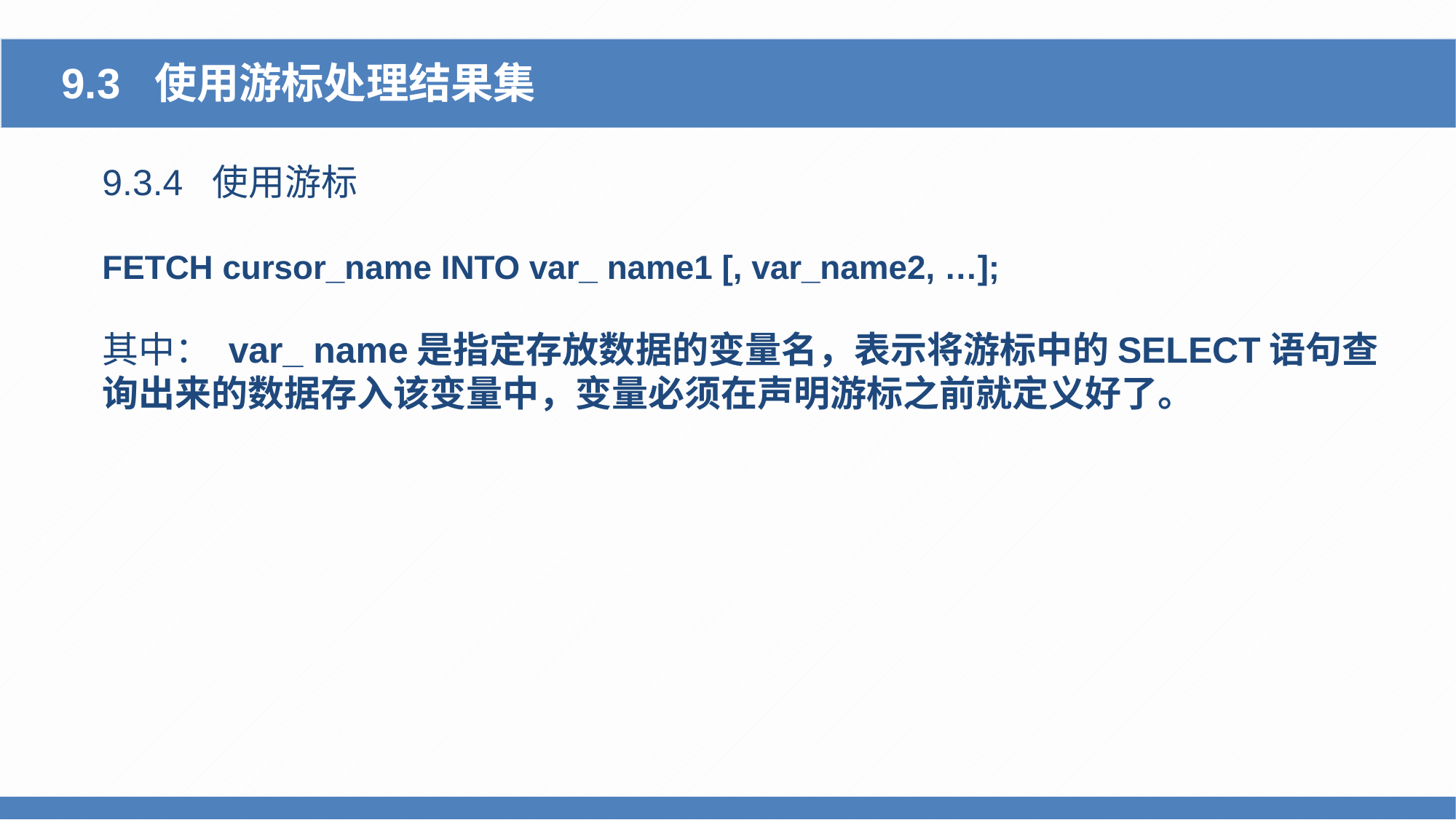

9.3  使用游标处理结果集
9.3.4  使用游标

FETCH cursor_name INTO var_ name1 [, var_name2, …];

其中： var_ name是指定存放数据的变量名，表示将游标中的SELECT语句查询出来的数据存入该变量中，变量必须在声明游标之前就定义好了。